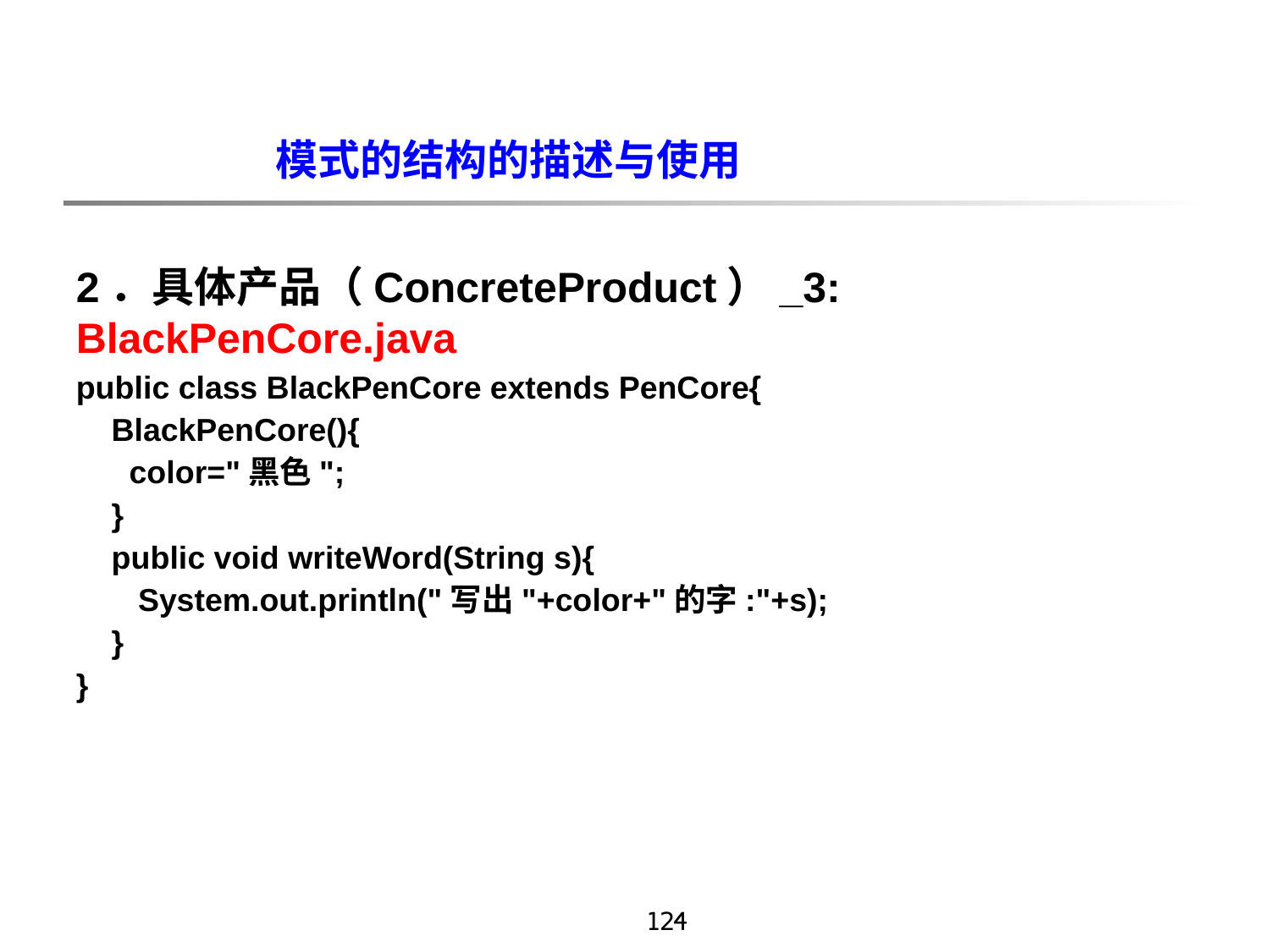

模式的结构的描述与使用

2．具体产品（ConcreteProduct）_3: BlackPenCore.java
public class BlackPenCore extends PenCore{
    BlackPenCore(){
      color="黑色";
    }
    public void writeWord(String s){
       System.out.println("写出"+color+"的字:"+s);
    }
}

124